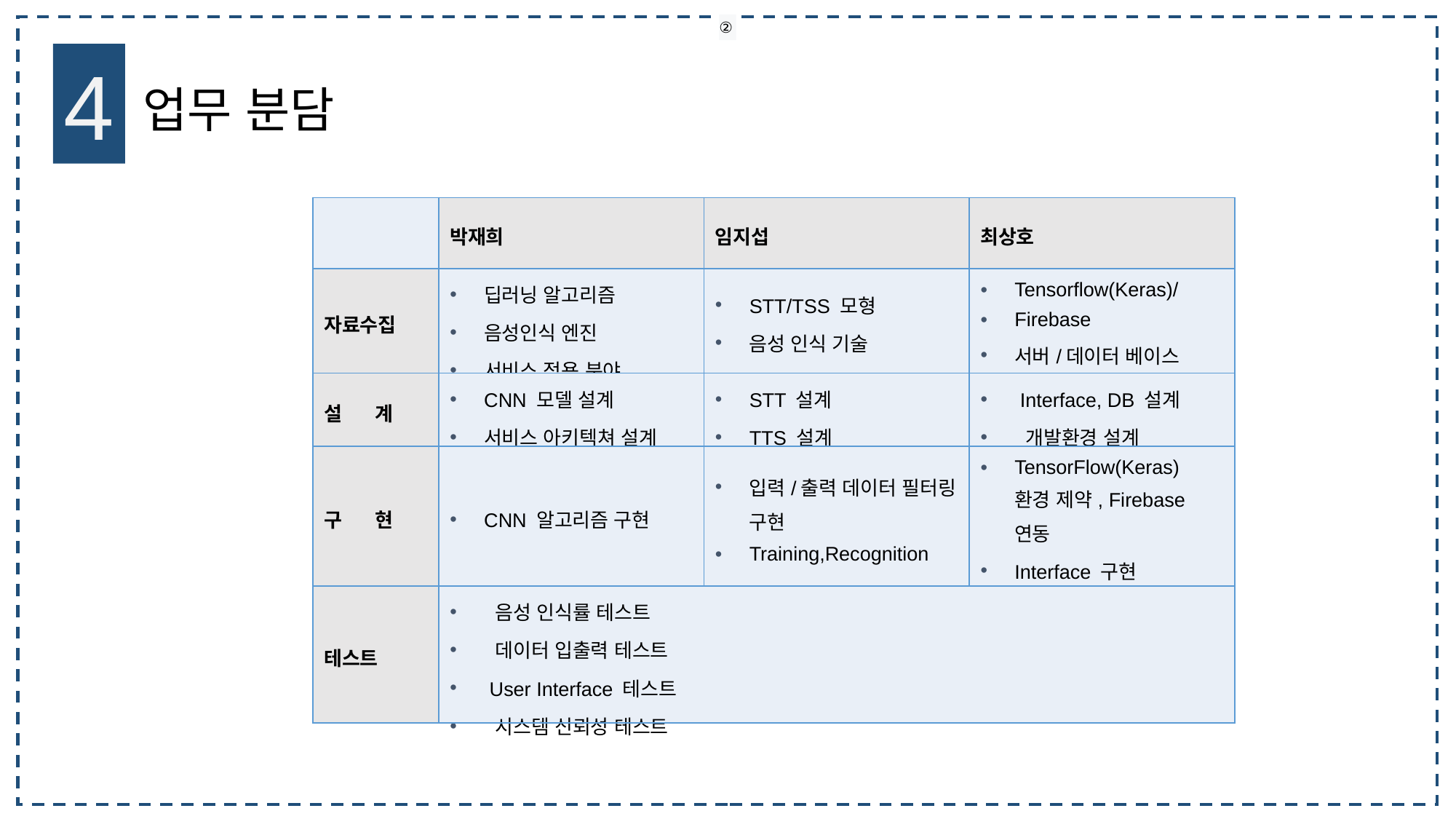

②

4
업무 분담
|  | 박재희 | 임지섭 | 최상호 |
| --- | --- | --- | --- |
| 자료수집 | 딥러닝 알고리즘 음성인식 엔진 서비스 적용 분야 | STT/TSS 모형 음성 인식 기술 | Tensorflow(Keras)/ Firebase 서버/데이터 베이스 |
| 설 계 | CNN 모델 설계 서비스 아키텍쳐 설계 | STT 설계 TTS 설계 | Interface, DB 설계 개발환경 설계 |
| 구 현 | CNN 알고리즘 구현 | 입력/출력 데이터 필터링 구현 Training,Recognition | TensorFlow(Keras) 환경 제약, Firebase 연동 Interface 구현 |
| 테스트 | 음성 인식률 테스트 데이터 입출력 테스트 User Interface 테스트 시스템 신뢰성 테스트 |  |  |